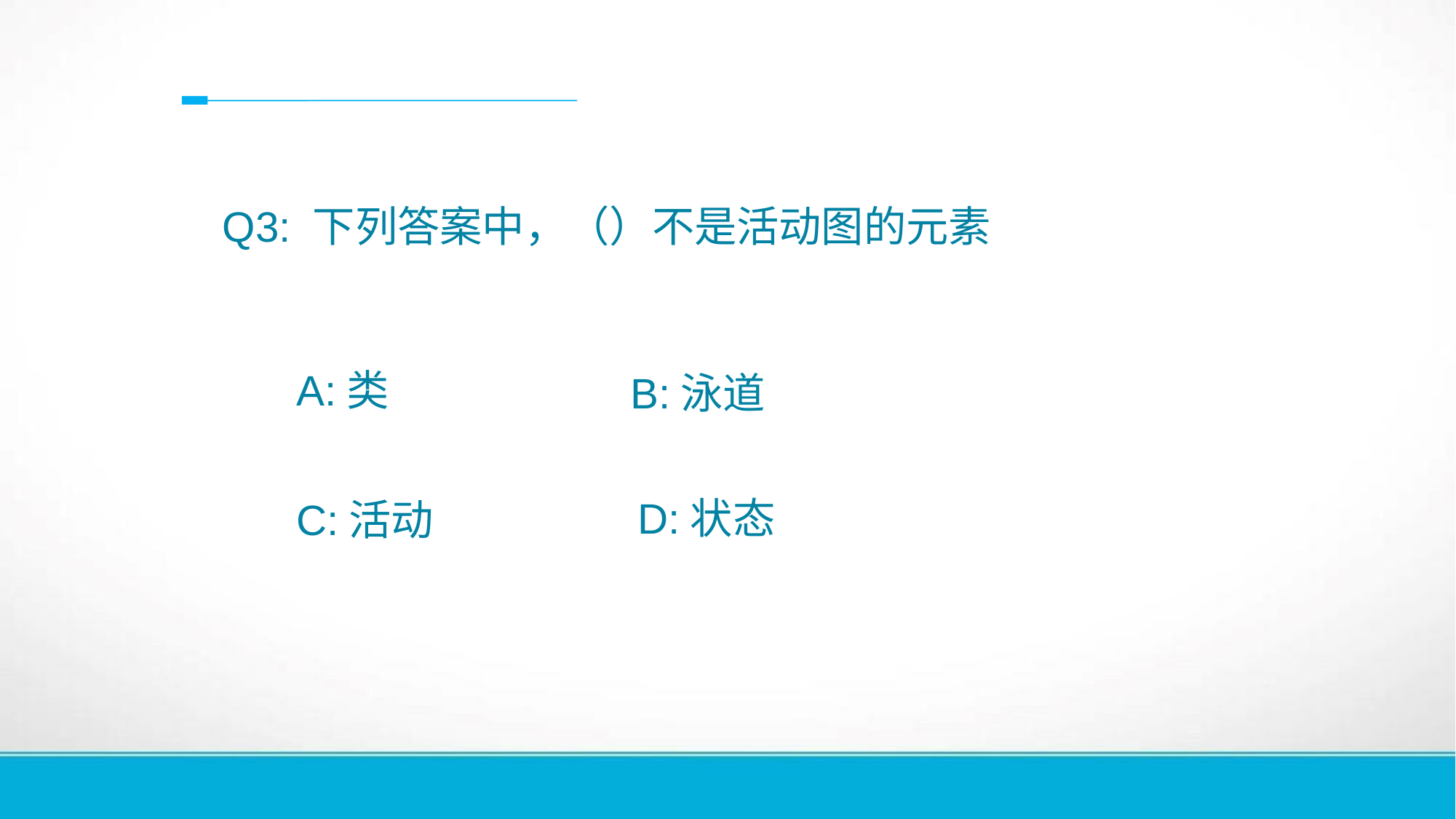

# Q3: 下列答案中，（）不是活动图的元素
A:类
B:泳道
C:活动
D:状态